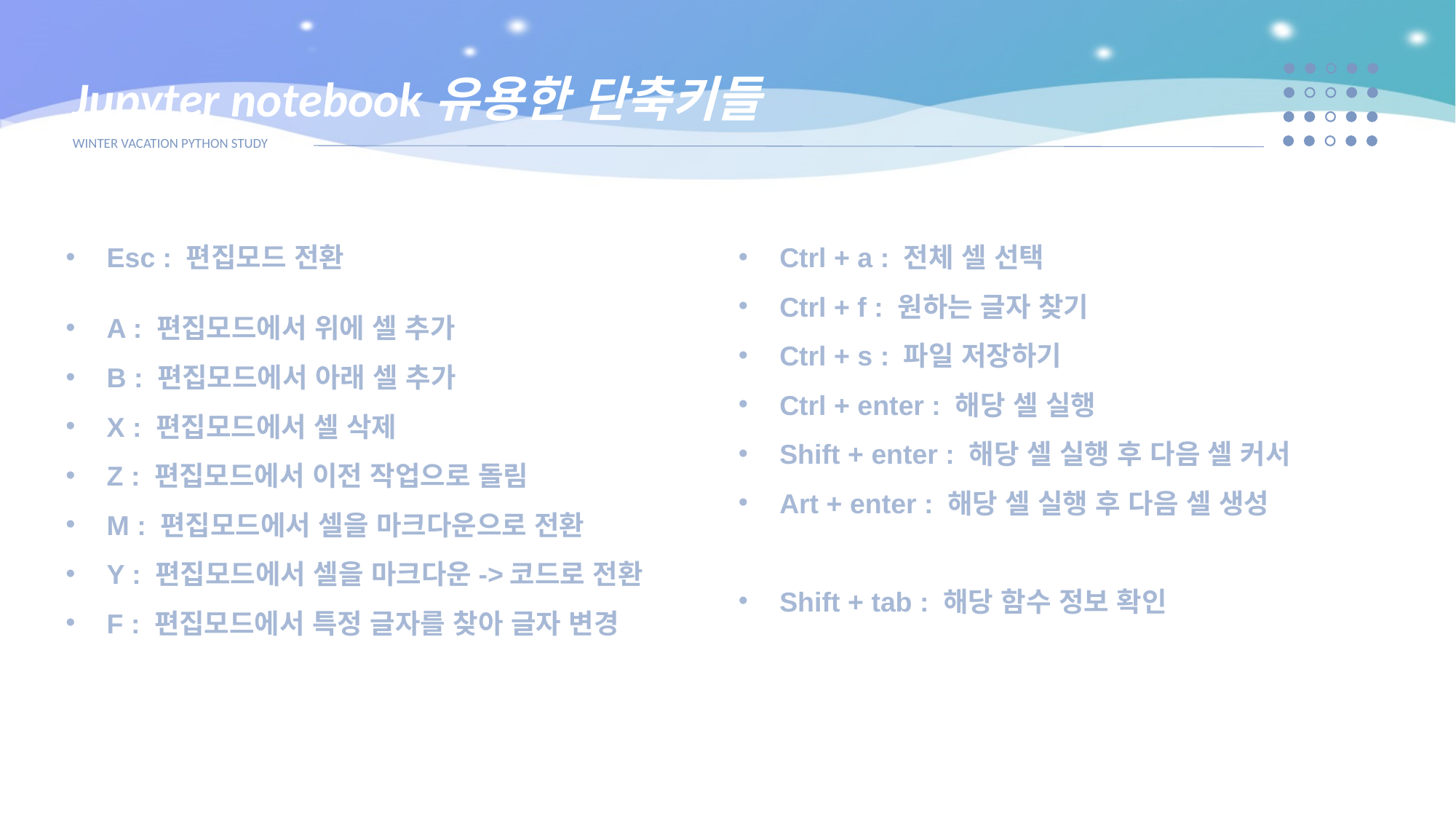

Jupyter notebook유용한 단축키들
WINTER VACATION PYTHON STUDY

Esc : 편집모드 전환

A : 편집모드에서 위에 셀 추가
B : 편집모드에서 아래 셀 추가
X : 편집모드에서 셀 삭제
Z : 편집모드에서 이전 작업으로 돌림
M : 편집모드에서 셀을 마크다운으로 전환
Y : 편집모드에서 셀을 마크다운->코드로 전환
F : 편집모드에서 특정 글자를 찾아 글자 변경

Ctrl + a : 전체 셀 선택
Ctrl + f : 원하는 글자 찾기
Ctrl + s : 파일 저장하기
Ctrl + enter : 해당 셀 실행
Shift + enter : 해당 셀 실행 후 다음 셀 커서
Art + enter : 해당 셀 실행 후 다음 셀 생성

Shift + tab : 해당 함수 정보 확인